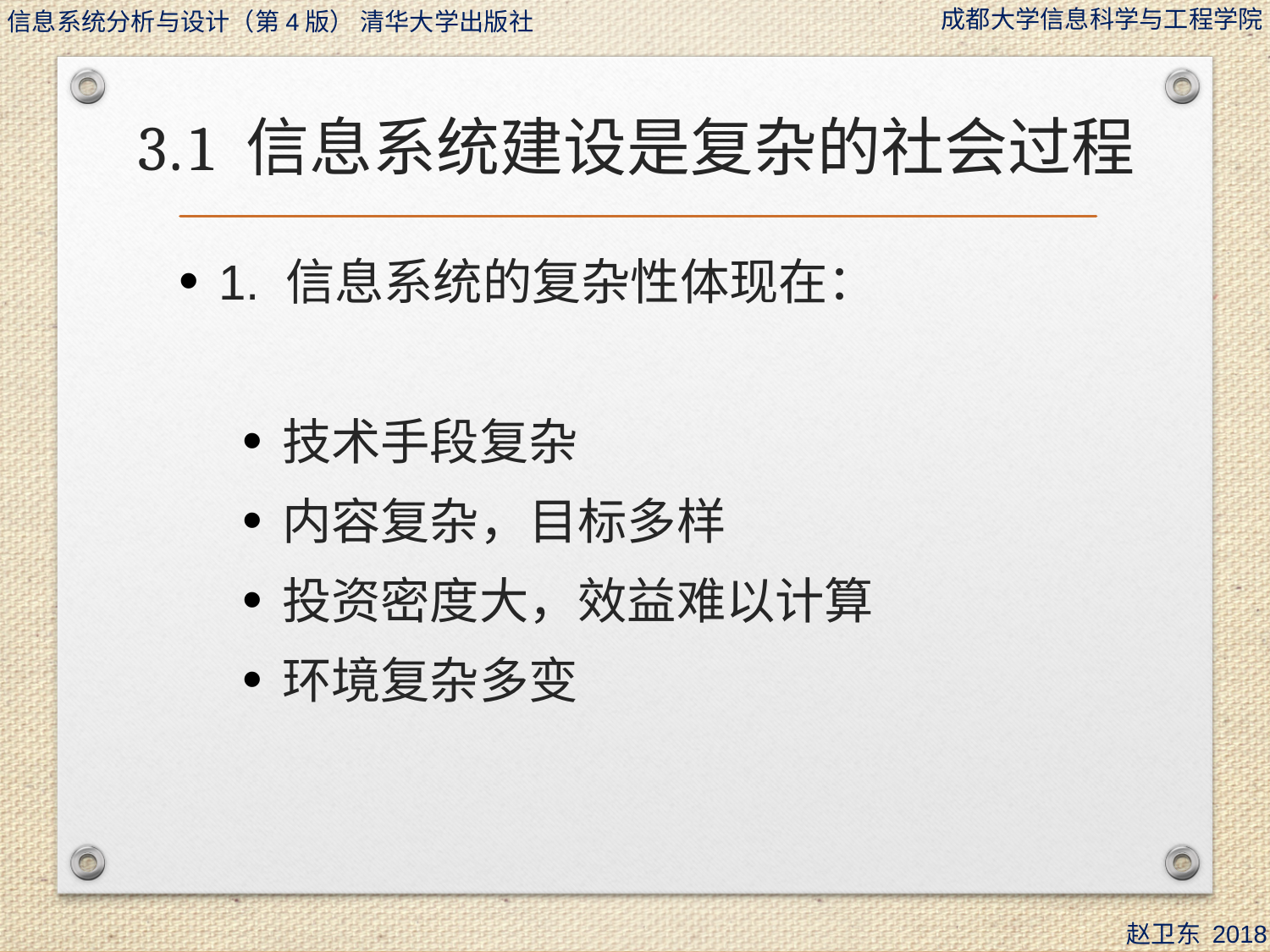

# 3.1 信息系统建设是复杂的社会过程
1. 信息系统的复杂性体现在：

技术手段复杂
内容复杂，目标多样
投资密度大，效益难以计算
环境复杂多变